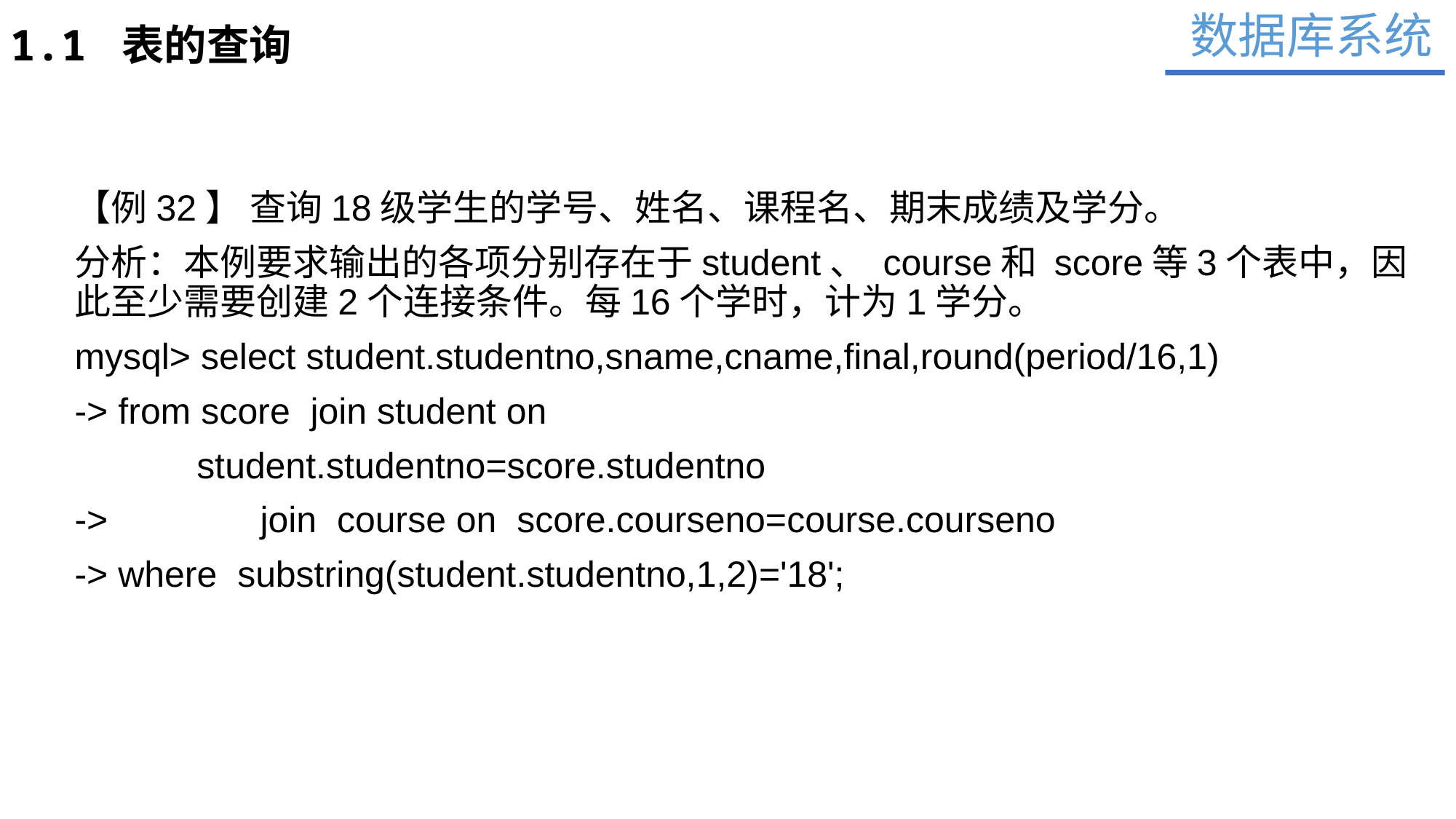

数据库系统
1.1 表的查询

【例32】 查询18级学生的学号、姓名、课程名、期末成绩及学分。
分析：本例要求输出的各项分别存在于student、 course和 score等3个表中，因此至少需要创建2个连接条件。每16个学时，计为1学分。
mysql> select student.studentno,sname,cname,final,round(period/16,1)
-> from score  join student on
            student.studentno=score.studentno
->               join  course on  score.courseno=course.courseno
-> where  substring(student.studentno,1,2)='18';